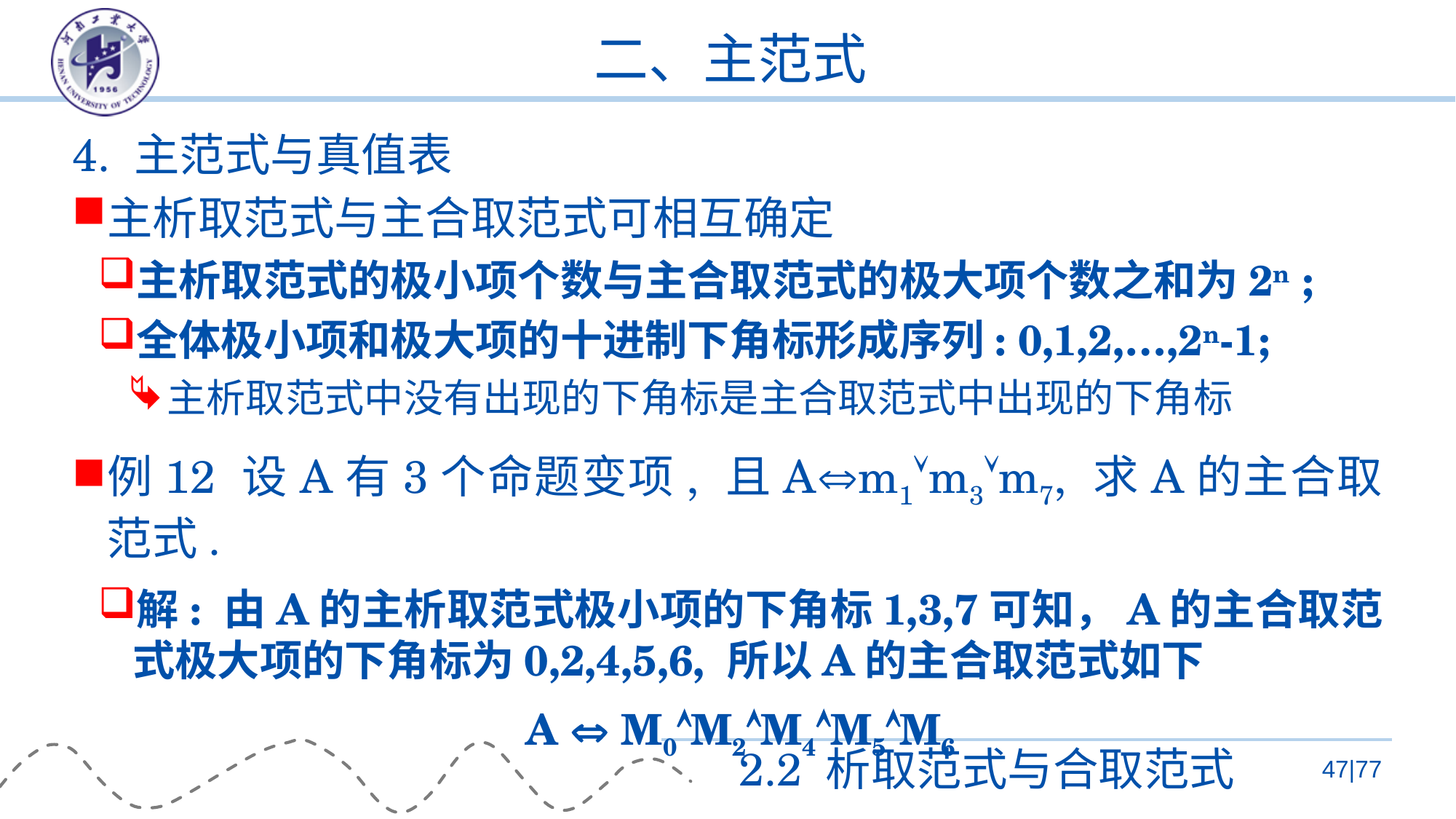

# 二、主范式
4. 主范式与真值表
主析取范式与主合取范式可相互确定
主析取范式的极小项个数与主合取范式的极大项个数之和为2n ;
全体极小项和极大项的十进制下角标形成序列: 0,1,2,…,2n-1;
主析取范式中没有出现的下角标是主合取范式中出现的下角标
例12 设A有3个命题变项, 且A⇔m1∨m3∨m7, 求A的主合取范式.
解: 由A的主析取范式极小项的下角标1,3,7可知，A的主合取范式极大项的下角标为0,2,4,5,6, 所以A的主合取范式如下
A ⇔ M0∧M2∧M4∧M5∧M6
2.2 析取范式与合取范式
47|77